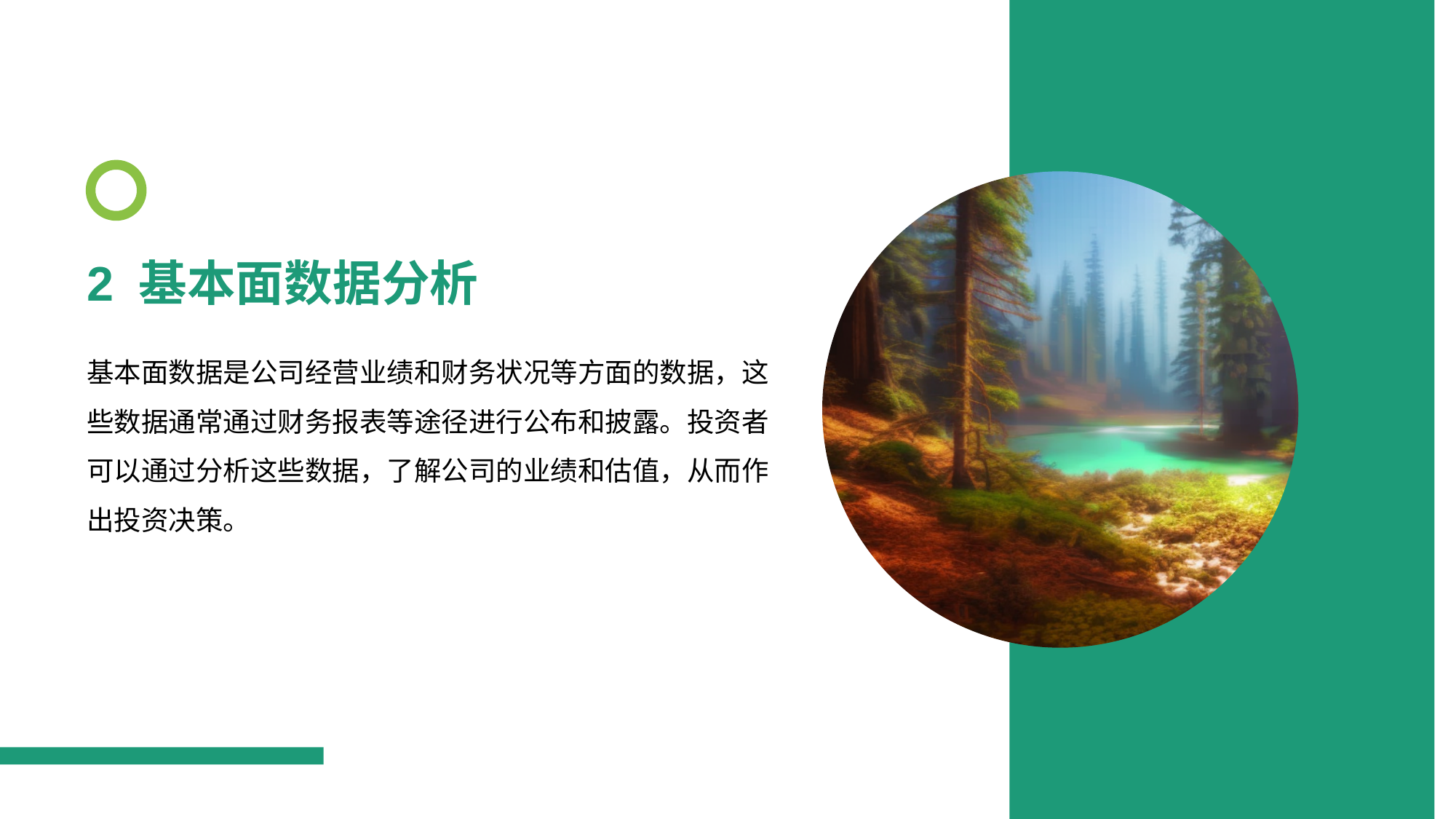

2 基本面数据分析
基本面数据是公司经营业绩和财务状况等方面的数据，这些数据通常通过财务报表等途径进行公布和披露。投资者可以通过分析这些数据，了解公司的业绩和估值，从而作出投资决策。